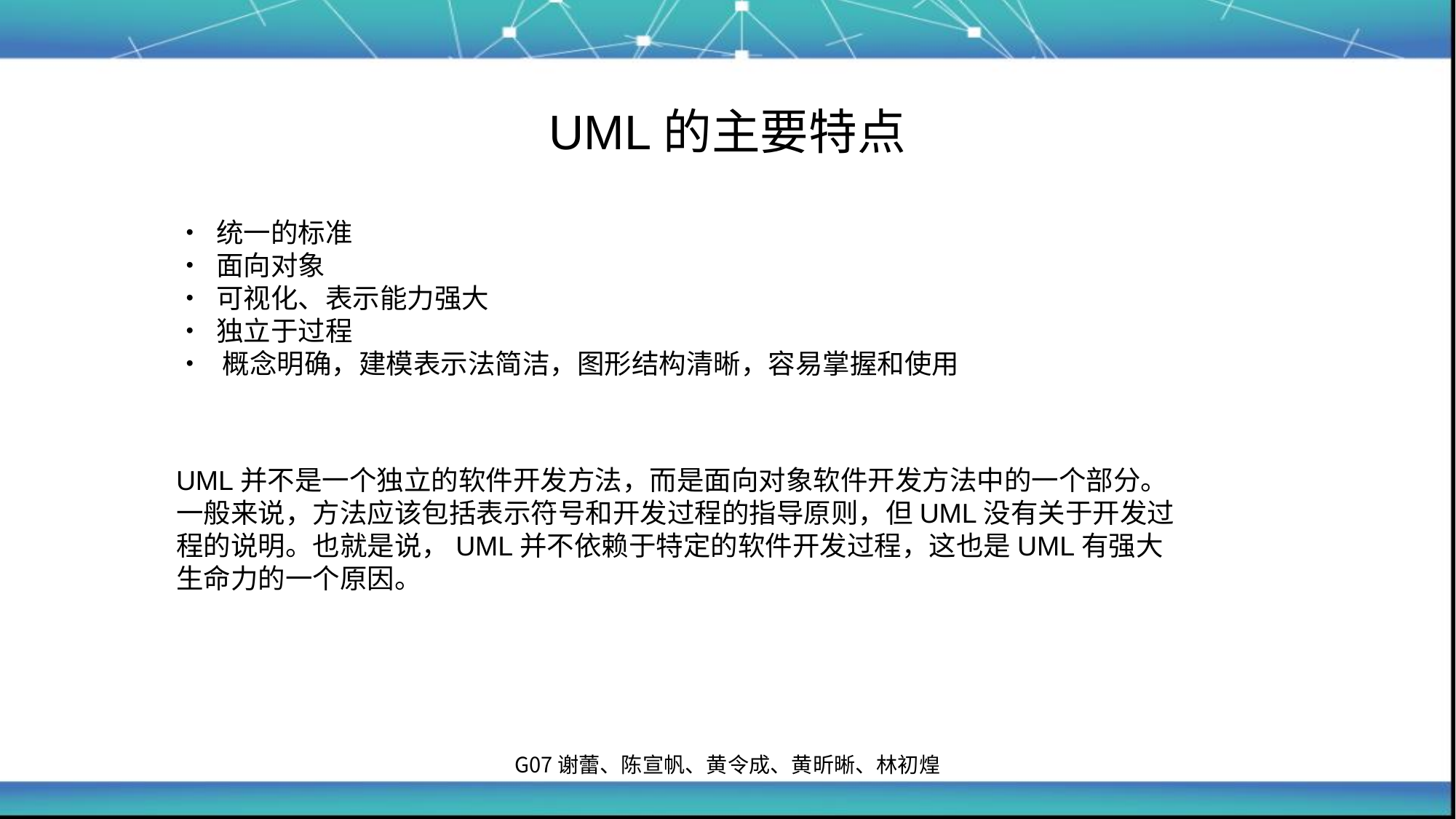

UML的主要特点
• 统一的标准
• 面向对象
• 可视化、表示能力强大
• 独立于过程
•  概念明确，建模表示法简洁，图形结构清晰，容易掌握和使用
UML并不是一个独立的软件开发方法，而是面向对象软件开发方法中的一个部分。
一般来说，方法应该包括表示符号和开发过程的指导原则，但UML没有关于开发过程的说明。也就是说，UML并不依赖于特定的软件开发过程，这也是UML有强大生命力的一个原因。

G07 谢蕾、陈宣帆、黄令成、黄昕晰、林初煌
8